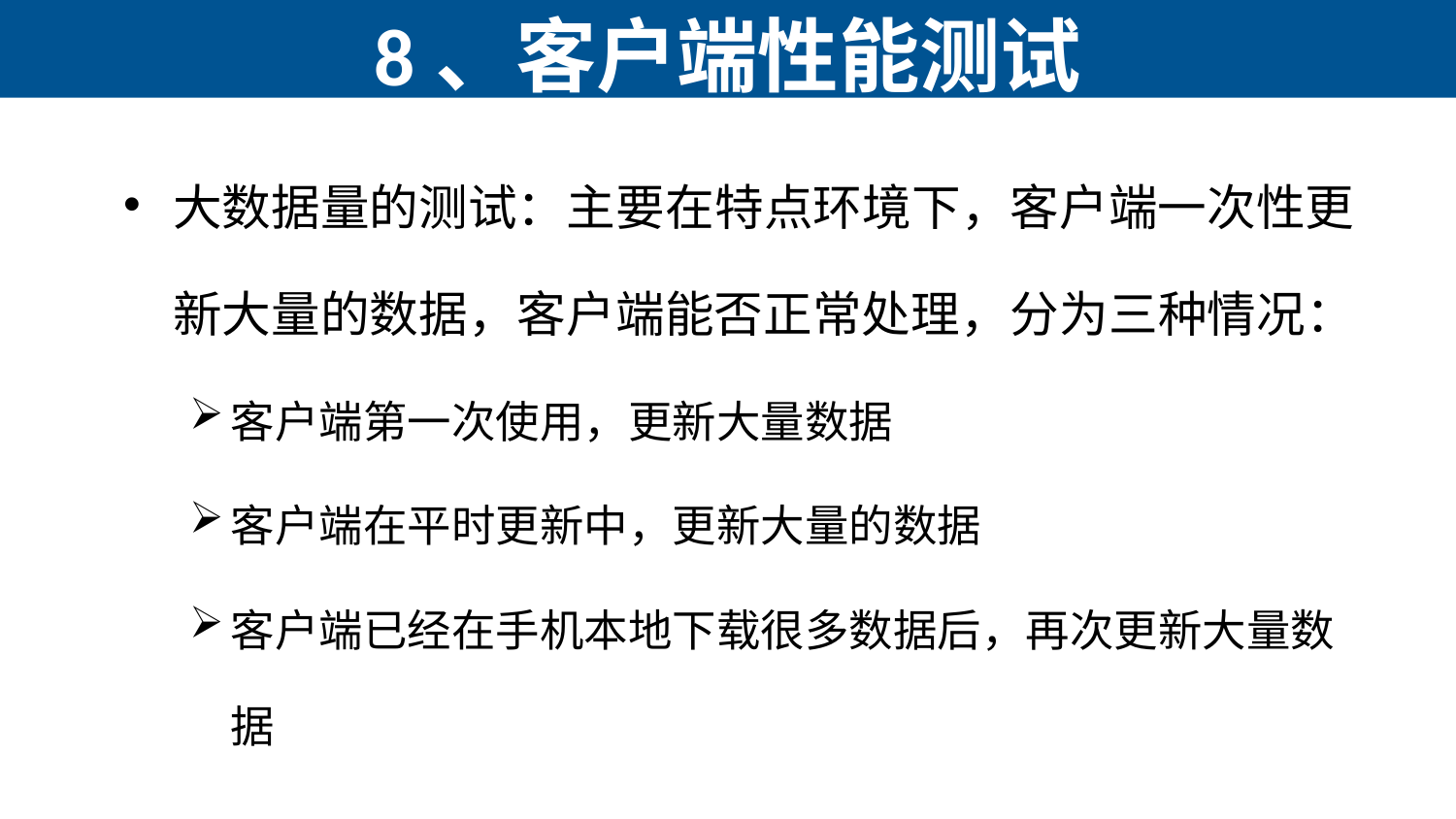

8、客户端性能测试
大数据量的测试：主要在特点环境下，客户端一次性更新大量的数据，客户端能否正常处理，分为三种情况：
客户端第一次使用，更新大量数据
客户端在平时更新中，更新大量的数据
客户端已经在手机本地下载很多数据后，再次更新大量数据